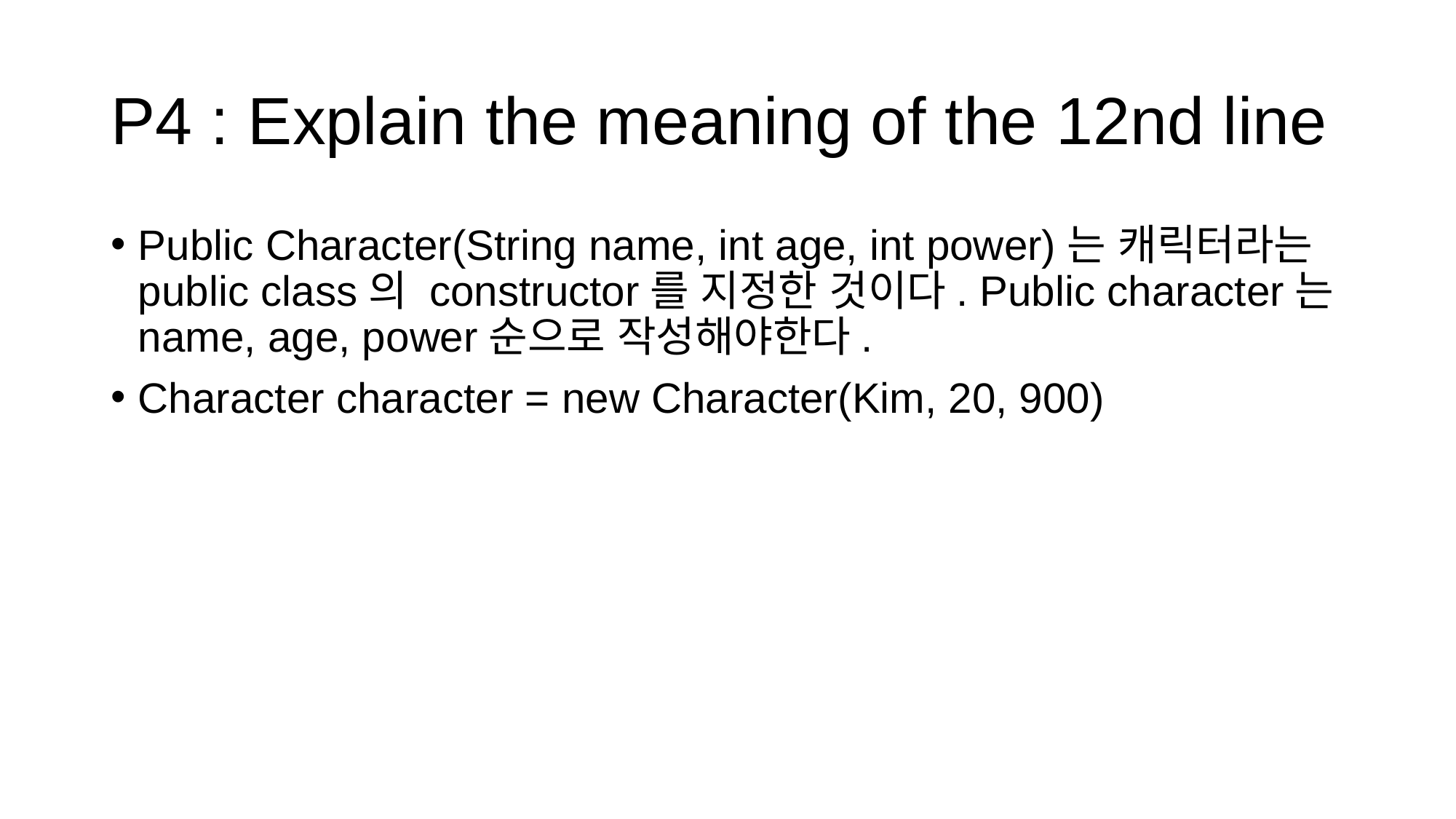

# P4 : Explain the meaning of the 12nd line
Public Character(String name, int age, int power)는 캐릭터라는 public class의 constructor를 지정한 것이다. Public character는 name, age, power순으로 작성해야한다.
Character character = new Character(Kim, 20, 900)